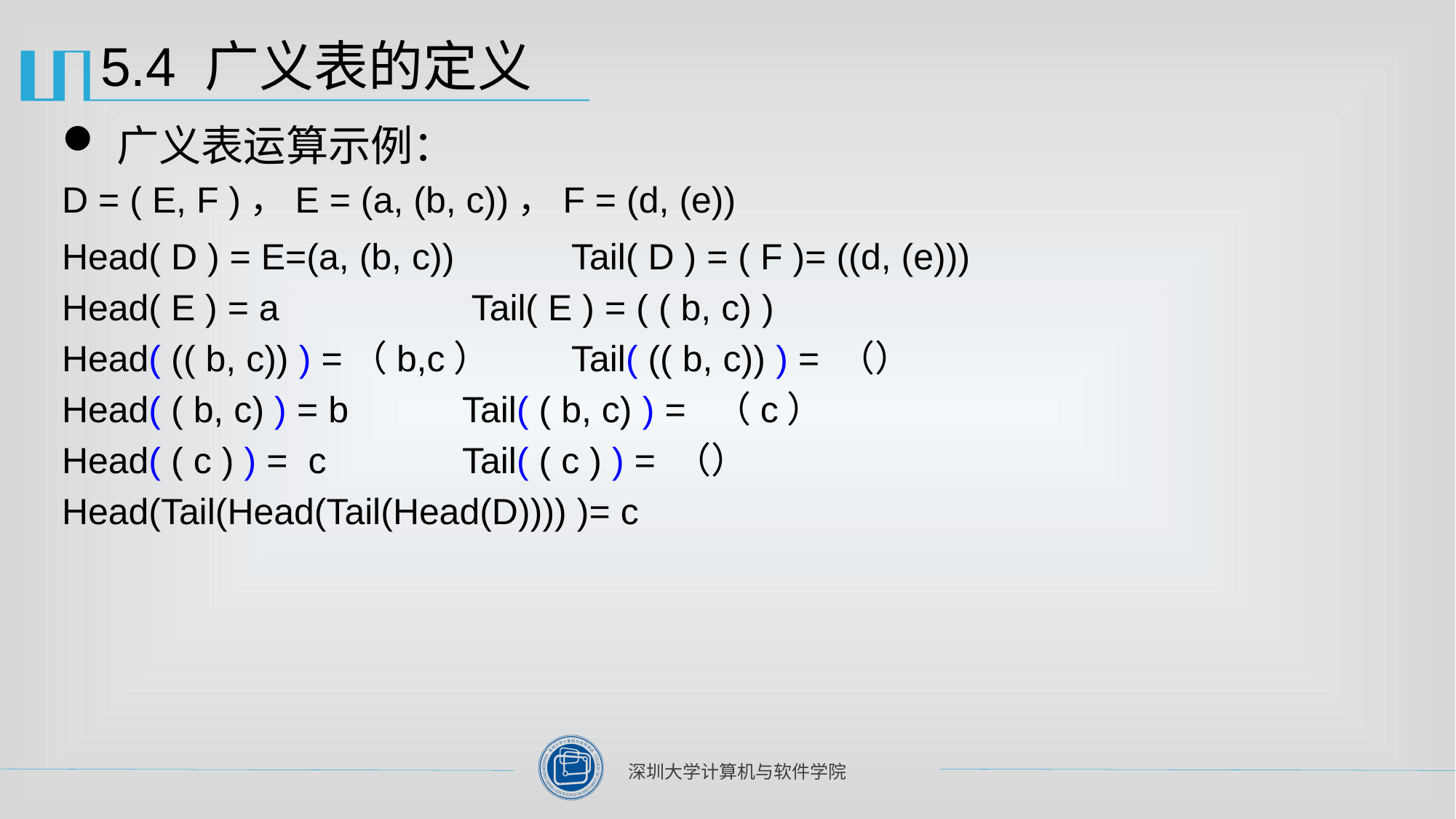

# 5.4 广义表的定义
广义表运算示例：
D = ( E, F )，E = (a, (b, c))，F = (d, (e))
Head( D ) = E=(a, (b, c))  	Tail( D ) = ( F )= ((d, (e)))
Head( E ) = a                   Tail( E ) = ( ( b, c) )
Head( (( b, c)) ) =（b,c）  	Tail( (( b, c)) ) = （）
Head( ( b, c) ) = b        	Tail( ( b, c) ) =  （c）
Head( ( c ) ) =  c         	Tail( ( c ) ) = （）
Head(Tail(Head(Tail(Head(D)))) )= c

30